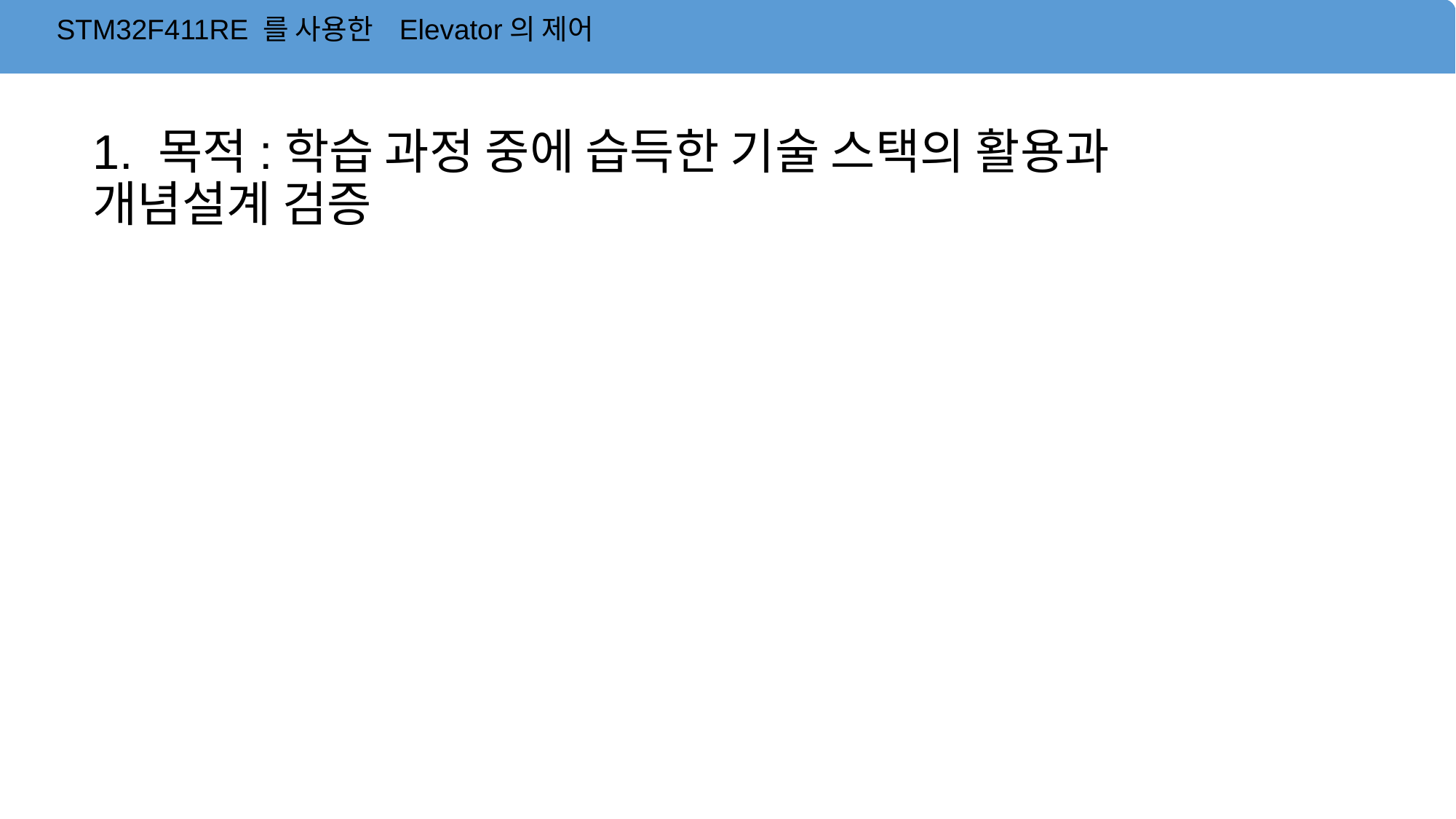

STM32F411RE 를 사용한   Elevator의 제어
# 1. 목적:학습 과정 중에 습득한 기술 스택의 활용과 개념설계 검증